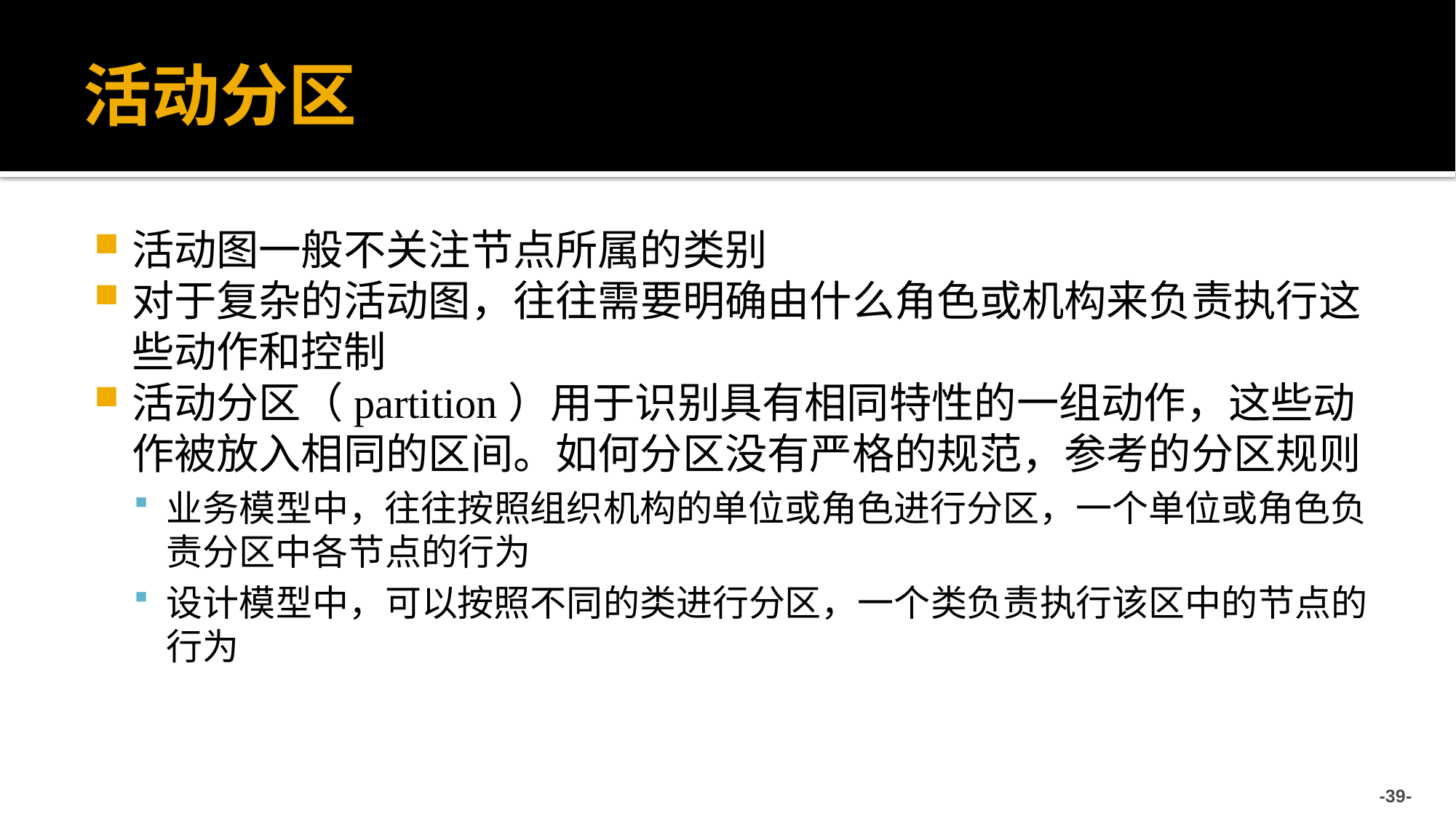

# 活动分区
活动图一般不关注节点所属的类别
对于复杂的活动图，往往需要明确由什么角色或机构来负责执行这些动作和控制
活动分区（partition）用于识别具有相同特性的一组动作，这些动作被放入相同的区间。如何分区没有严格的规范，参考的分区规则
业务模型中，往往按照组织机构的单位或角色进行分区，一个单位或角色负责分区中各节点的行为
设计模型中，可以按照不同的类进行分区，一个类负责执行该区中的节点的行为

-39-